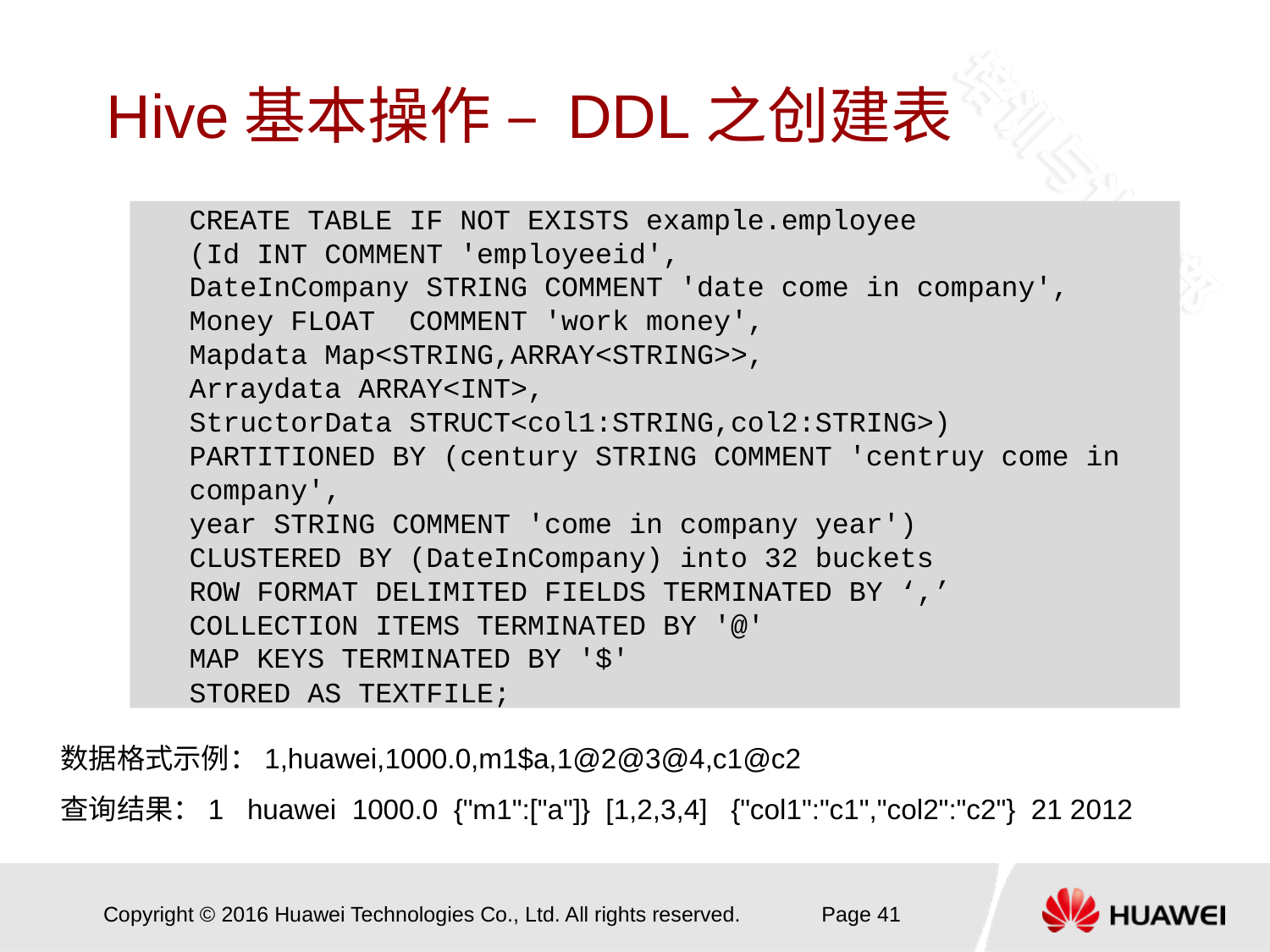

# Hive基本操作 – DDL之创建表
CREATE TABLE IF NOT EXISTS example.employee
(Id INT COMMENT 'employeeid',
DateInCompany STRING COMMENT 'date come in company',
Money FLOAT  COMMENT 'work money',
Mapdata Map<STRING,ARRAY<STRING>>,
Arraydata ARRAY<INT>,
StructorData STRUCT<col1:STRING,col2:STRING>)
PARTITIONED BY (century STRING COMMENT 'centruy come in company',
year STRING COMMENT 'come in company year')
CLUSTERED BY (DateInCompany) into 32 buckets
ROW FORMAT DELIMITED FIELDS TERMINATED BY ‘,’
COLLECTION ITEMS TERMINATED BY '@'
MAP KEYS TERMINATED BY '$'
STORED AS TEXTFILE;
数据格式示例：1,huawei,1000.0,m1$a,1@2@3@4,c1@c2

查询结果：1   huawei  1000.0  {"m1":["a"]}  [1,2,3,4]   {"col1":"c1","col2":"c2"}  21 2012